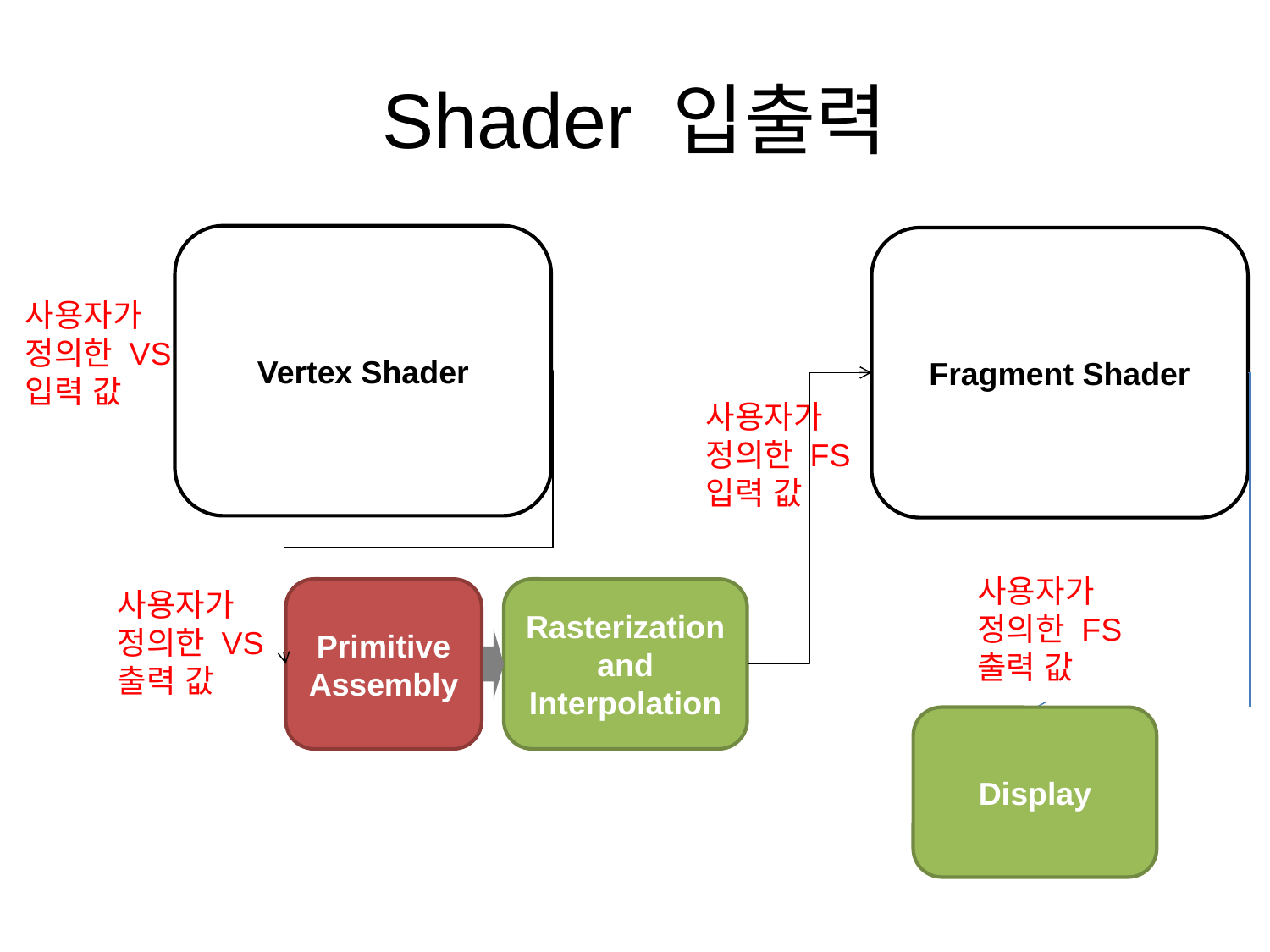

# Shader 입출력
Vertex Shader
Fragment Shader
사용자가 정의한 VS 입력 값
사용자가 정의한 FS 입력 값
사용자가 정의한 FS 출력 값
사용자가 정의한 VS출력 값
Primitive Assembly
Rasterization and Interpolation

Display